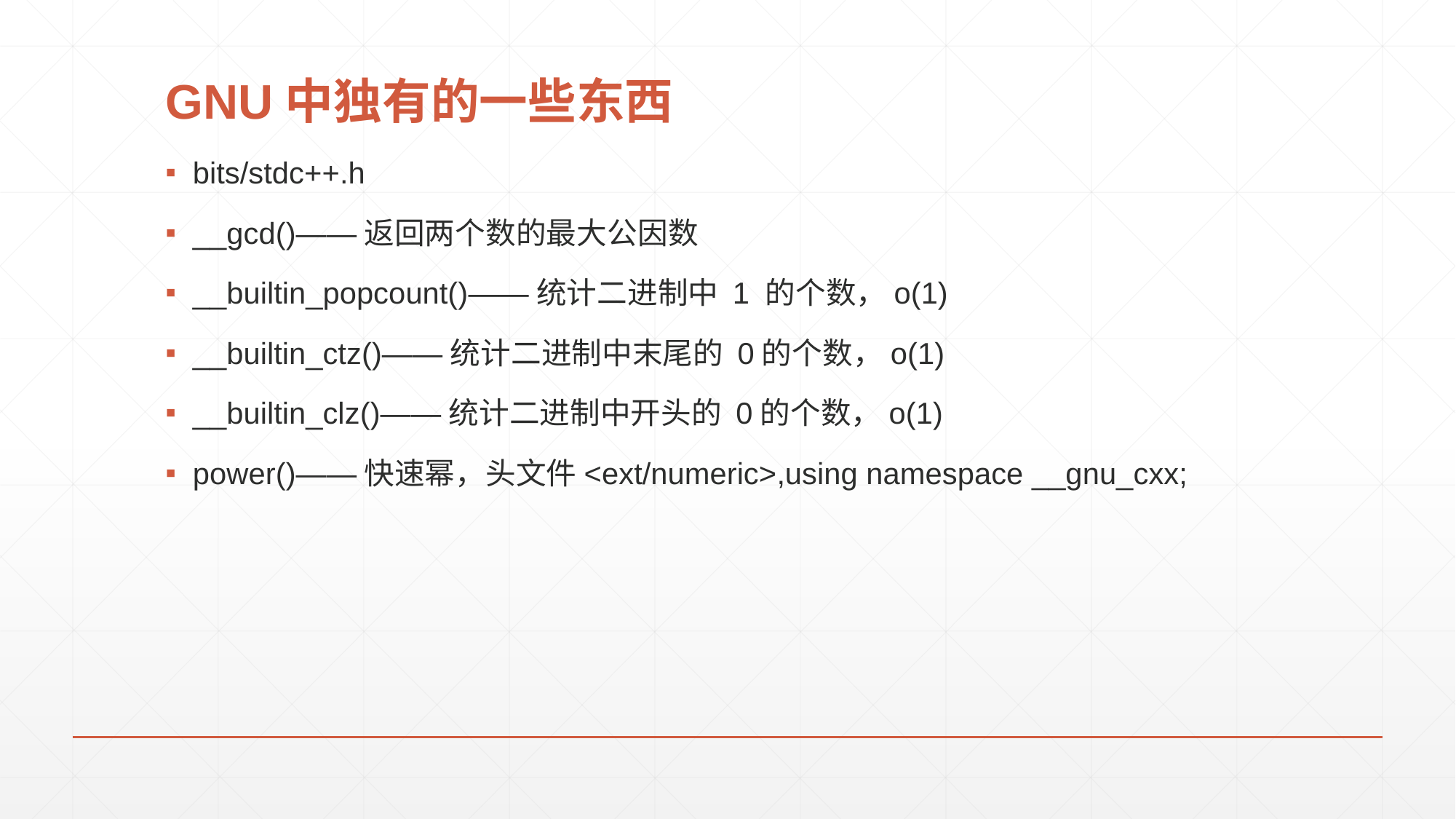

# GNU中独有的一些东西
bits/stdc++.h
__gcd()——返回两个数的最大公因数
__builtin_popcount()——统计二进制中 1 的个数，o(1)
__builtin_ctz()——统计二进制中末尾的 0的个数，o(1)
__builtin_clz()——统计二进制中开头的 0的个数，o(1)
power()——快速幂，头文件<ext/numeric>,using namespace __gnu_cxx;